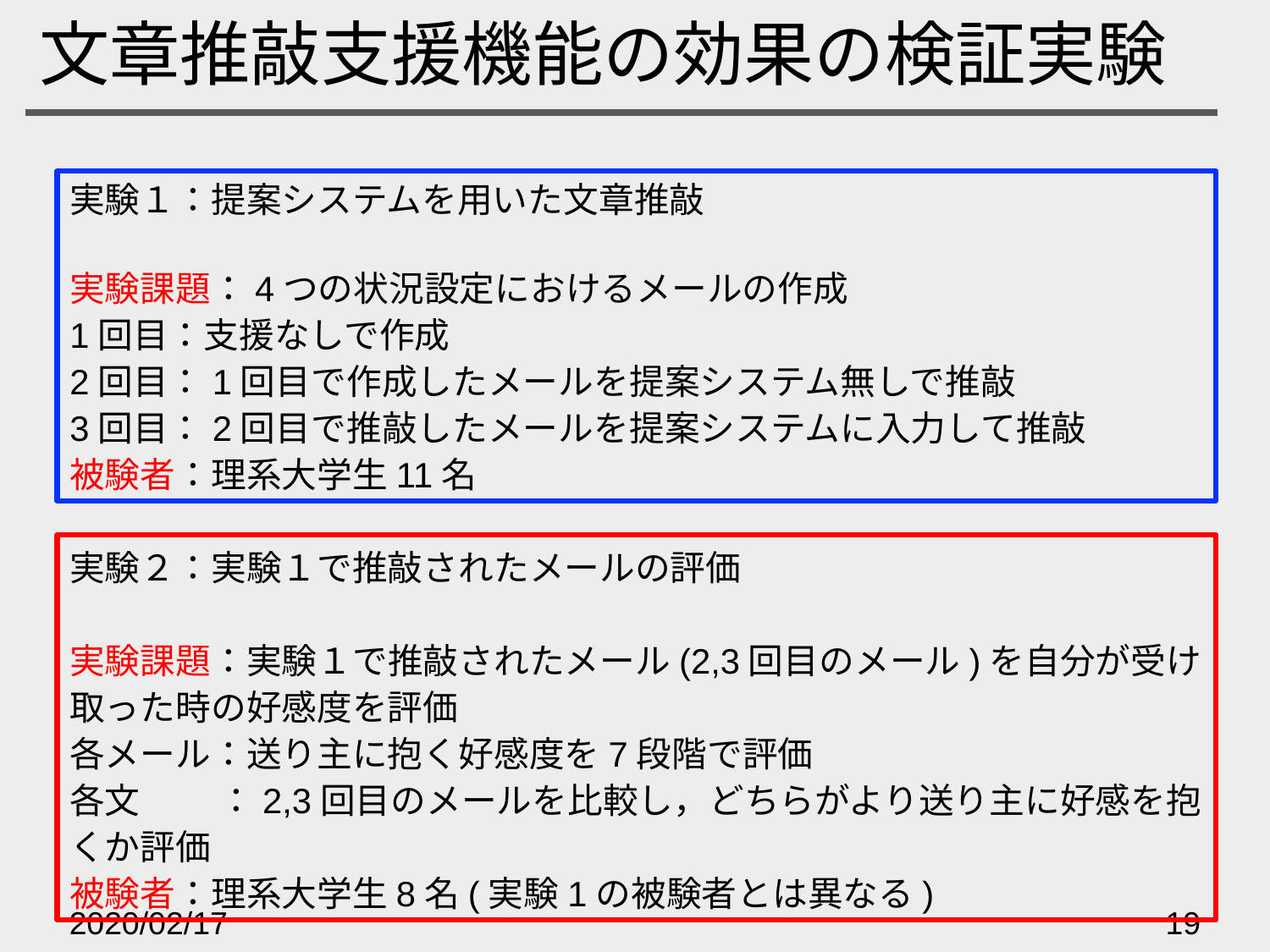

# 文章推敲支援機能の効果の検証実験
実験１：提案システムを用いた文章推敲

実験課題：4つの状況設定におけるメールの作成
1回目：支援なしで作成
2回目：1回目で作成したメールを提案システム無しで推敲
3回目：2回目で推敲したメールを提案システムに入力して推敲
被験者：理系大学生11名
実験２：実験１で推敲されたメールの評価

実験課題：実験１で推敲されたメール(2,3回目のメール)を自分が受け取った時の好感度を評価
各メール：送り主に抱く好感度を7段階で評価
各文　　 ：2,3回目のメールを比較し，どちらがより送り主に好感を抱くか評価
被験者：理系大学生8名(実験1の被験者とは異なる)
2020/02/17
19